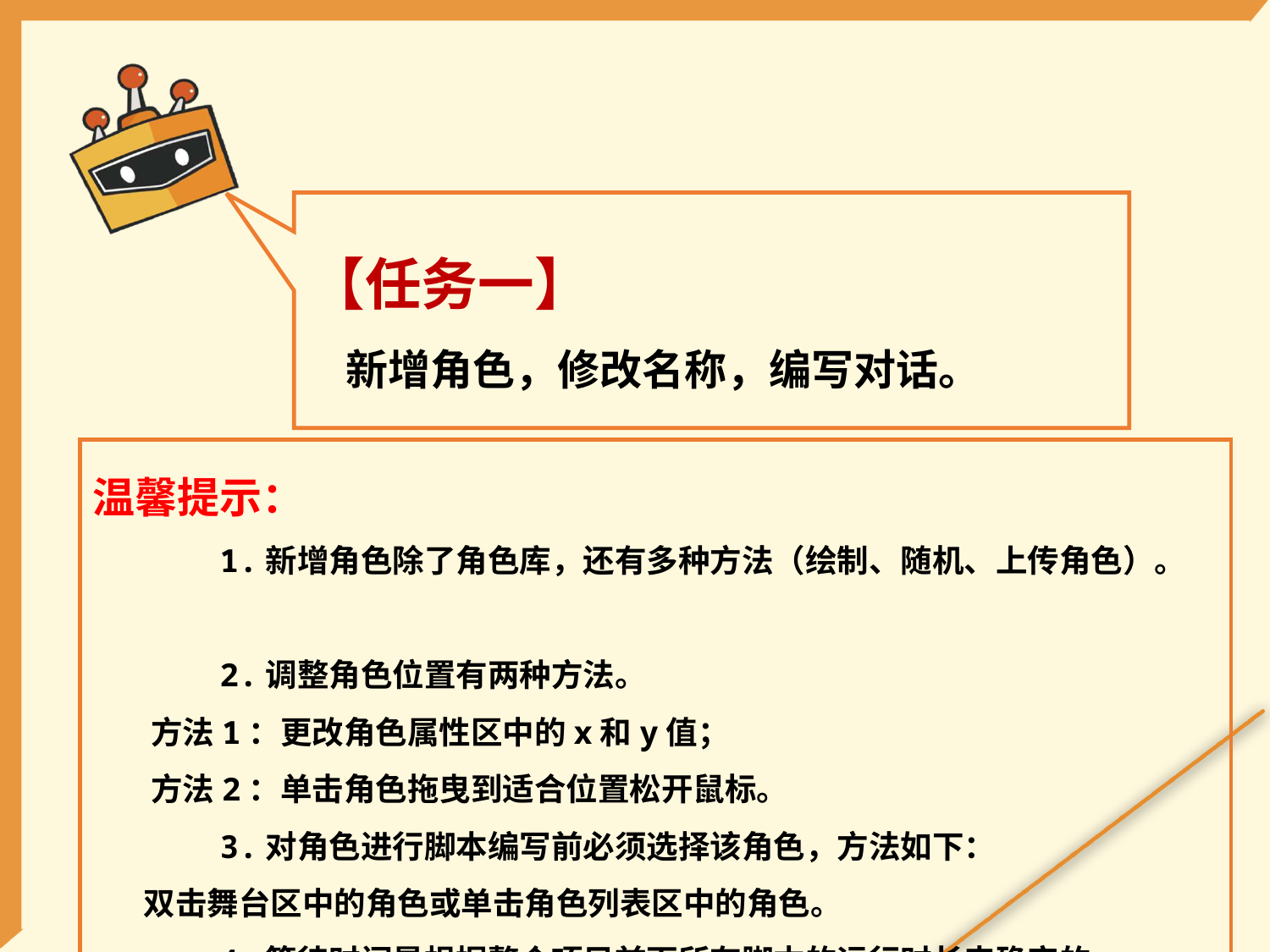

【任务一】
新增角色，修改名称，编写对话。
温馨提示：
	1.新增角色除了角色库，还有多种方法（绘制、随机、上传角色）。
	2.调整角色位置有两种方法。
       方法1：更改角色属性区中的x和y值；
       方法2：单击角色拖曳到适合位置松开鼠标。
	3.对角色进行脚本编写前必须选择该角色，方法如下：
      双击舞台区中的角色或单击角色列表区中的角色。
	4.等待时间是根据整个项目前面所有脚本的运行时长来确定的。